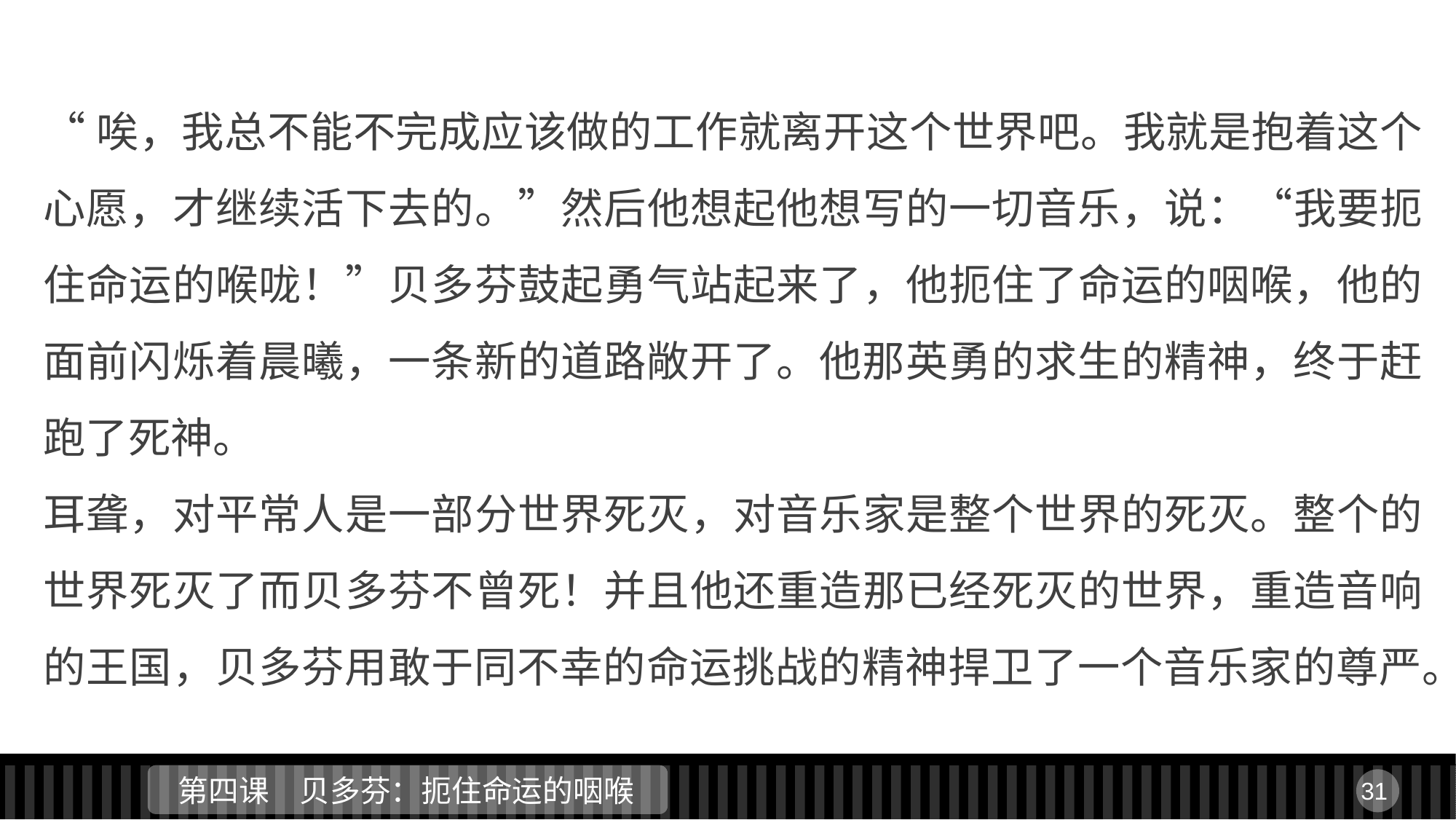

“唉，我总不能不完成应该做的工作就离开这个世界吧。我就是抱着这个心愿，才继续活下去的。”然后他想起他想写的一切音乐，说：“我要扼住命运的喉咙！”贝多芬鼓起勇气站起来了，他扼住了命运的咽喉，他的面前闪烁着晨曦，一条新的道路敞开了。他那英勇的求生的精神，终于赶跑了死神。
耳聋，对平常人是一部分世界死灭，对音乐家是整个世界的死灭。整个的世界死灭了而贝多芬不曾死！并且他还重造那已经死灭的世界，重造音响的王国，贝多芬用敢于同不幸的命运挑战的精神捍卫了一个音乐家的尊严。